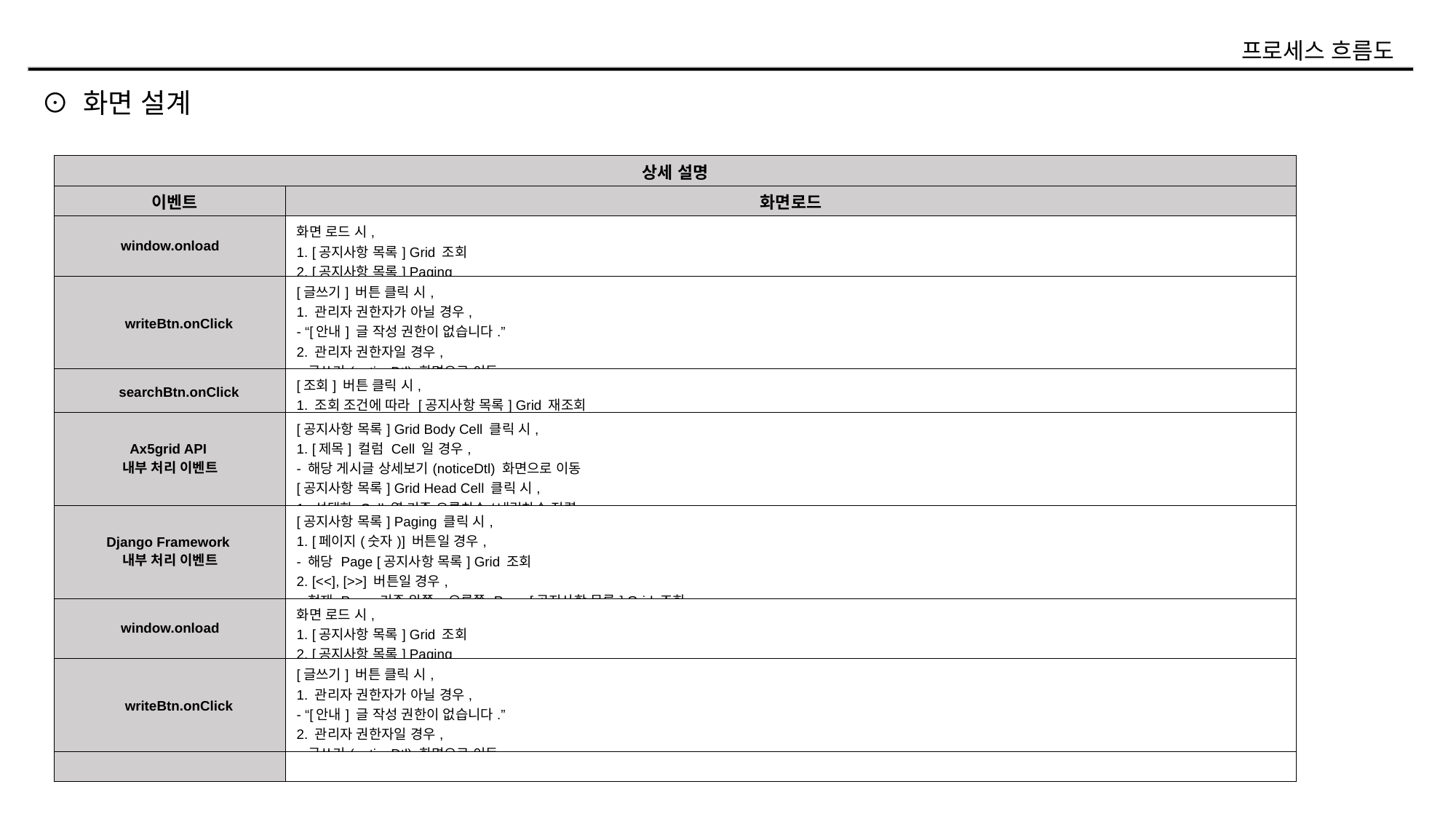

프로세스 흐름도

⊙ 화면 설계
| 상세 설명 |  |
| --- | --- |
| 이벤트 | 화면로드 |
| window.onload | 화면 로드 시, 1. [공지사항 목록] Grid 조회 2. [공지사항 목록] Paging |
| writeBtn.onClick | [글쓰기] 버튼 클릭 시, 1. 관리자 권한자가 아닐 경우, - “[안내] 글 작성 권한이 없습니다.” 2. 관리자 권한자일 경우, - 글쓰기(noticeDtl) 화면으로 이동 |
| searchBtn.onClick | [조회] 버튼 클릭 시, 1. 조회 조건에 따라 [공지사항 목록] Grid 재조회 |
| Ax5grid API 내부 처리 이벤트 | [공지사항 목록] Grid Body Cell 클릭 시, 1. [제목] 컬럼 Cell 일 경우, - 해당 게시글 상세보기(noticeDtl) 화면으로 이동 [공지사항 목록] Grid Head Cell 클릭 시, 1. 선택한 Cell 열 기준 오름차순/내림차순 정렬 |
| Django Framework 내부 처리 이벤트 | [공지사항 목록] Paging 클릭 시, 1. [페이지(숫자)] 버튼일 경우, - 해당 Page [공지사항 목록] Grid 조회 2. [<<], [>>] 버튼일 경우, - 현재 Page 기준 왼쪽, 오른쪽 Page [공지사항 목록] Grid 조회 |
| window.onload | 화면 로드 시, 1. [공지사항 목록] Grid 조회 2. [공지사항 목록] Paging |
| writeBtn.onClick | [글쓰기] 버튼 클릭 시, 1. 관리자 권한자가 아닐 경우, - “[안내] 글 작성 권한이 없습니다.” 2. 관리자 권한자일 경우, - 글쓰기(noticeDtl) 화면으로 이동 |
|  |  |